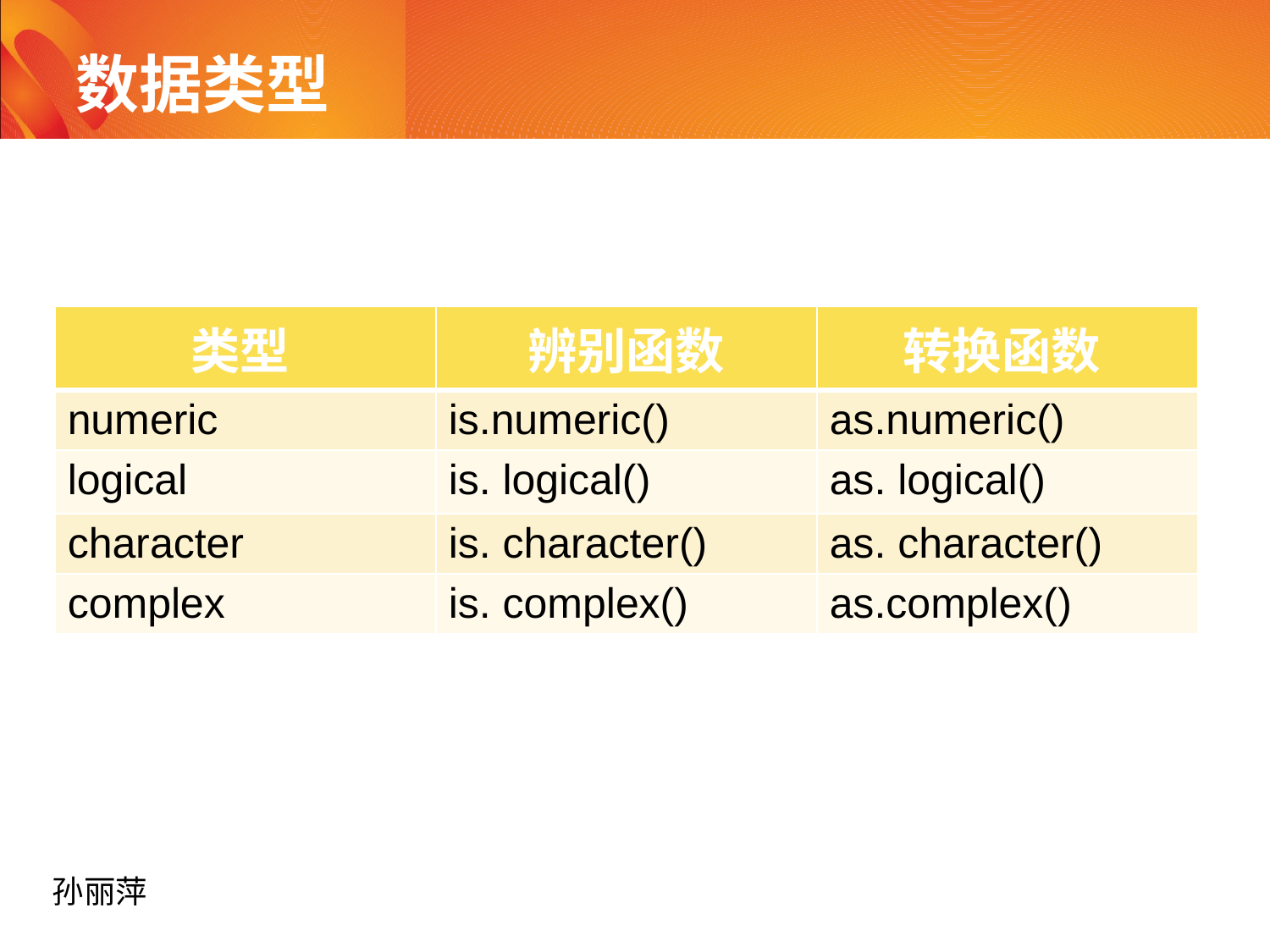

# 数据类型
| 类型 | 辨别函数 | 转换函数 |
| --- | --- | --- |
| numeric | is.numeric() | as.numeric() |
| logical | is. logical() | as. logical() |
| character | is. character() | as. character() |
| complex | is. complex() | as.complex() |
8